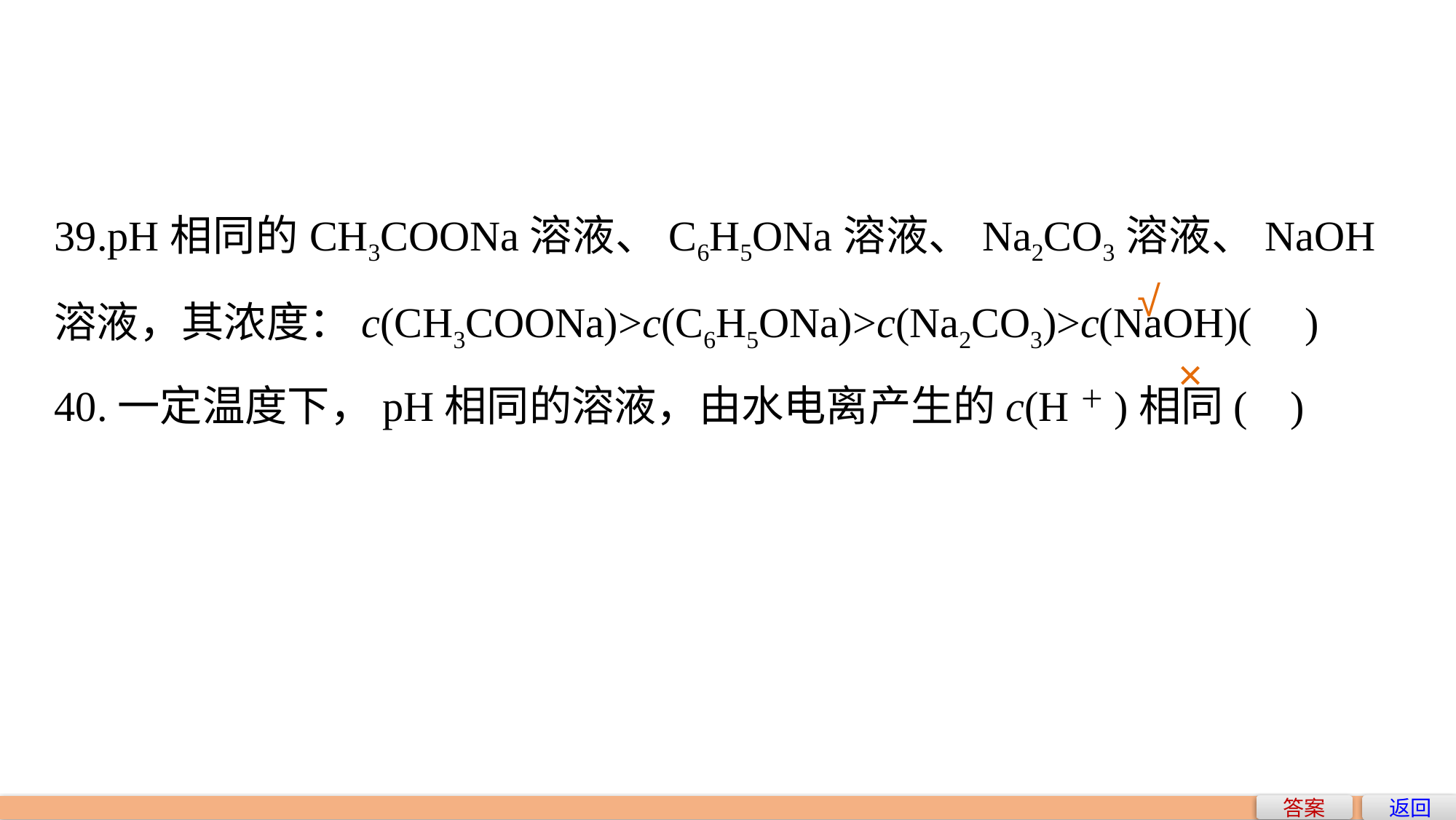

39.pH相同的CH3COONa溶液、C6H5ONa溶液、Na2CO3溶液、NaOH溶液，其浓度：c(CH3COONa)>c(C6H5ONa)>c(Na2CO3)>c(NaOH)(     )
40.一定温度下，pH相同的溶液，由水电离产生的c(H＋)相同(    )
√
×
返回
答案